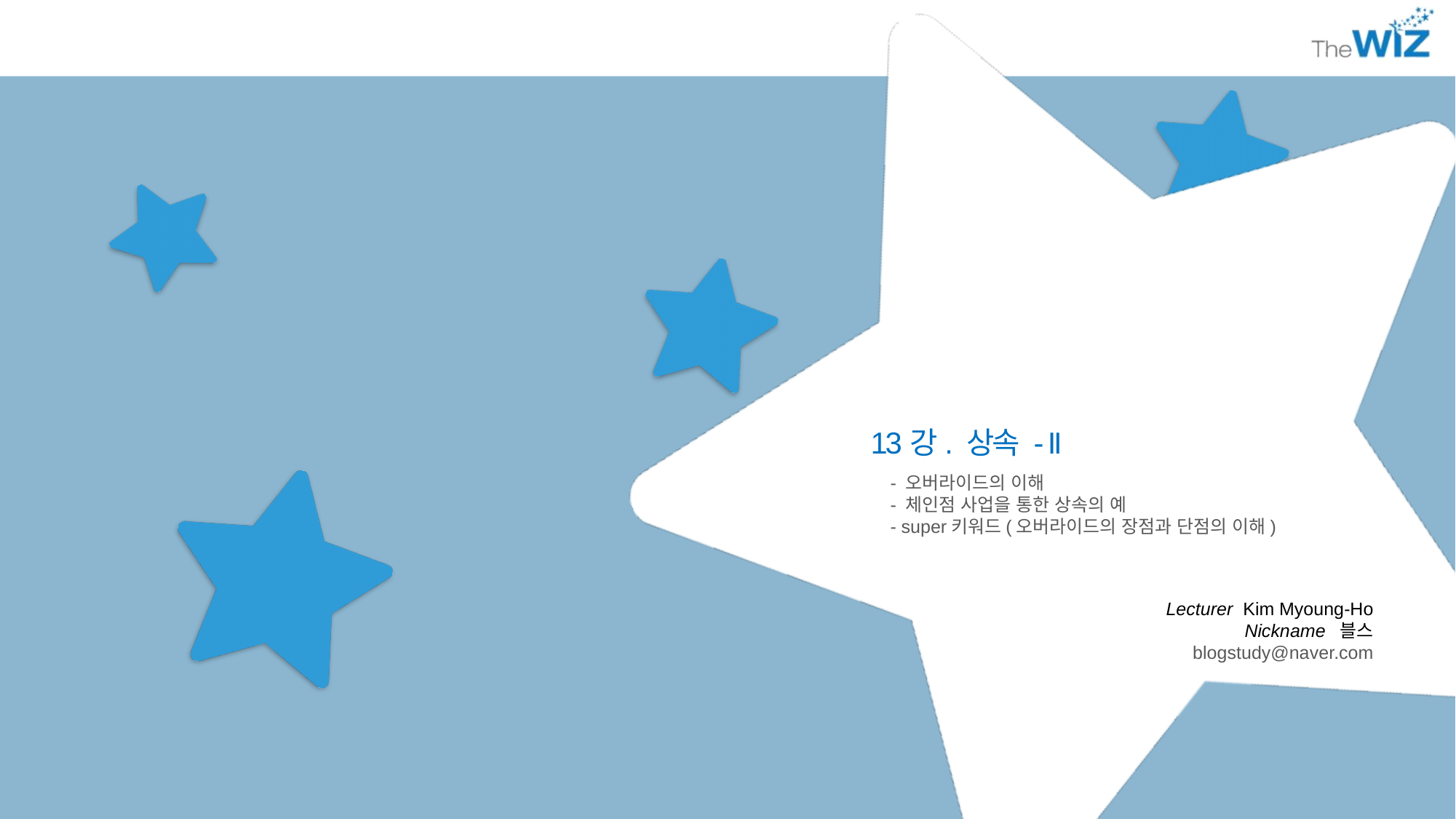

13강. 상속 - II
- 오버라이드의 이해
- 체인점 사업을 통한 상속의 예
- super키워드(오버라이드의 장점과 단점의 이해)
Lecturer  Kim Myoung-Ho
Nickname  블스
blogstudy@naver.com